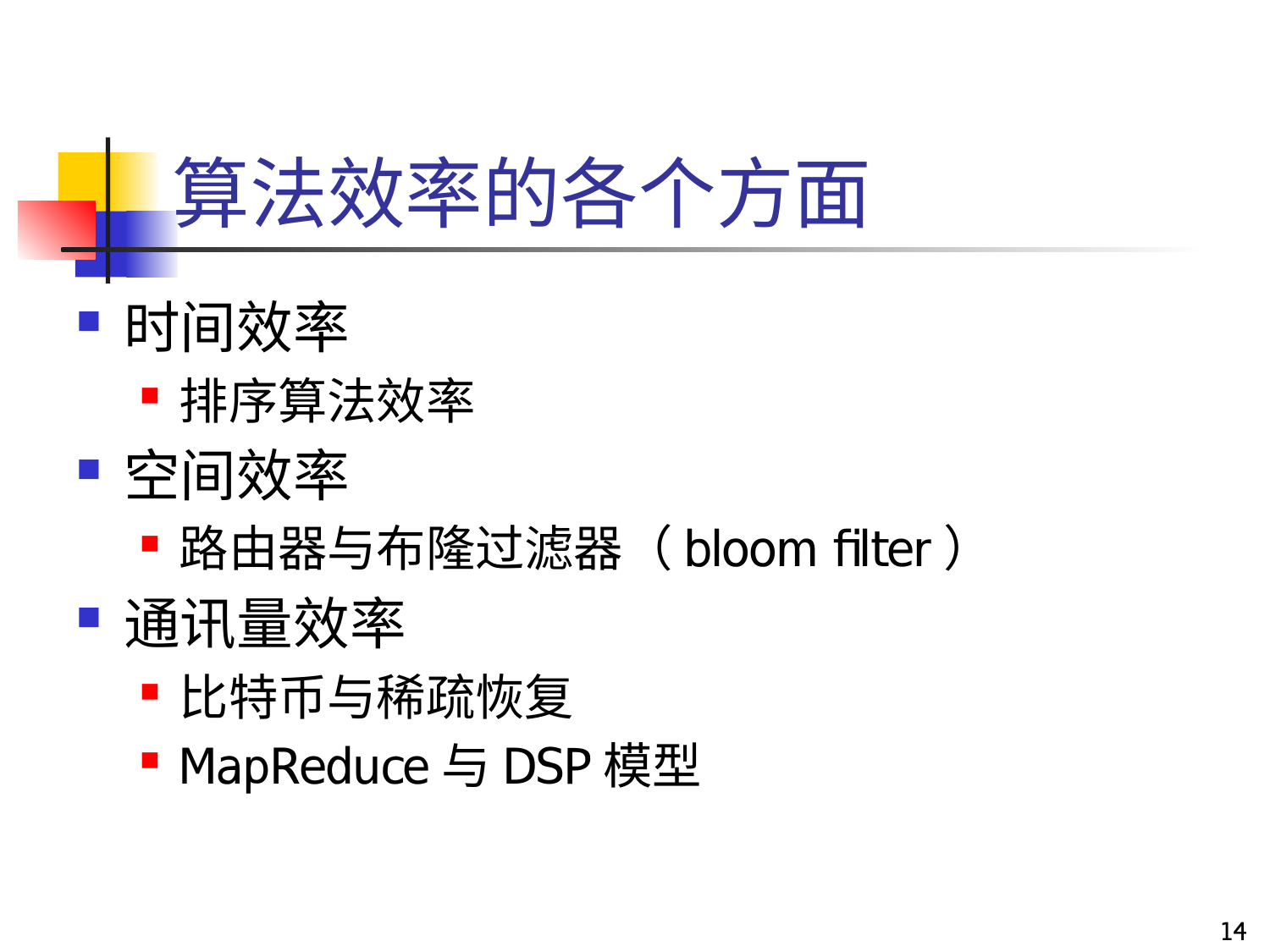

# 算法效率的各个方面
时间效率
排序算法效率
空间效率
路由器与布隆过滤器（bloom filter）
通讯量效率
比特币与稀疏恢复
MapReduce与DSP模型
14